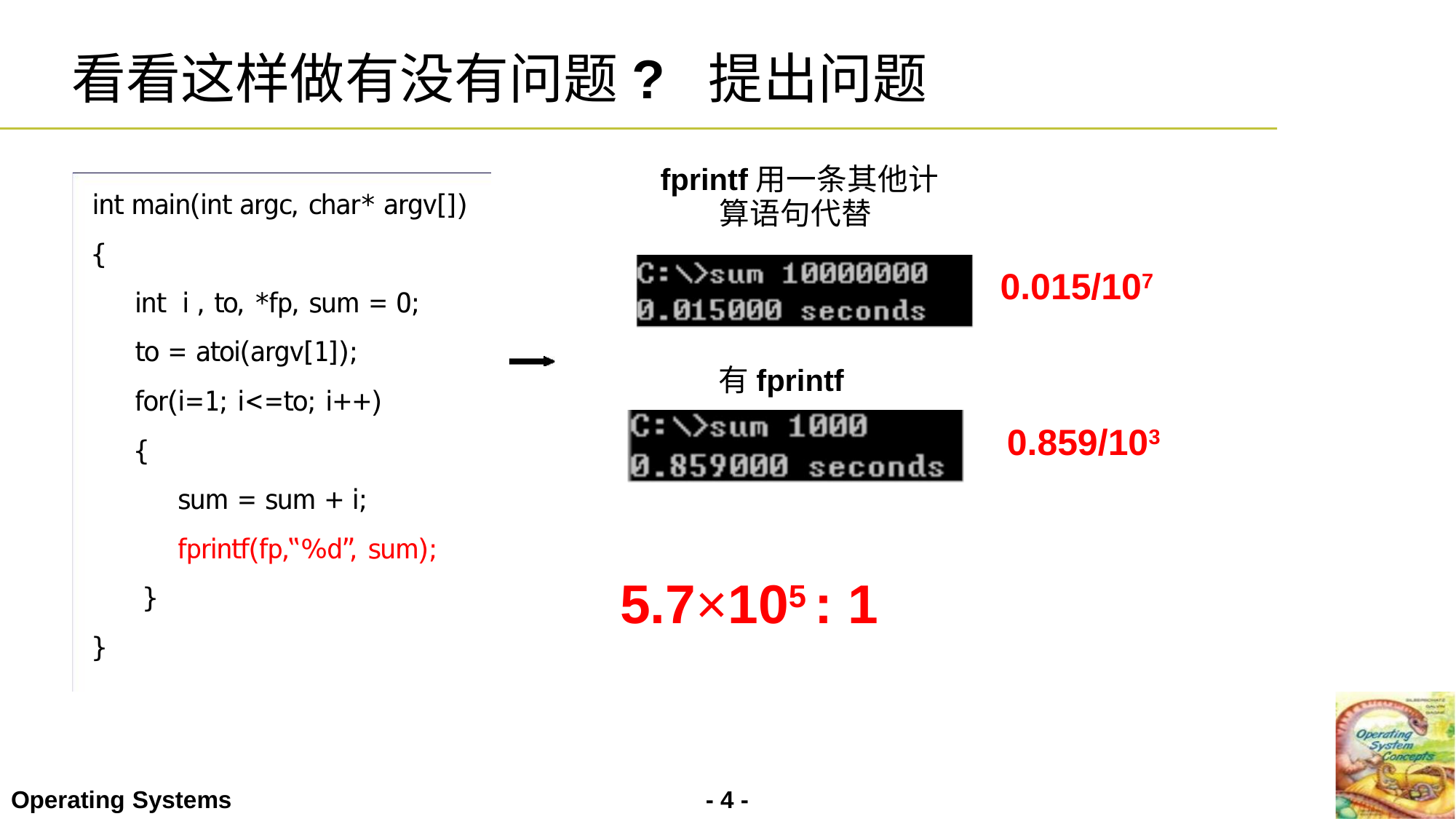

看看这样做有没有问题? 提出问题

fprintf用一条其他计

int main(int argc, char* argv[])
算语句代替
{

0.015/107
0.859/103
int i , to, *fp, sum = 0;
to = atoi(argv[1]);

有fprintf
for(i=1; i<=to; i++)

{
sum = sum + i;
fprintf(fp,“%d”, sum);
5.7×105 : 1
}
}

- 4 -
Operating Systems